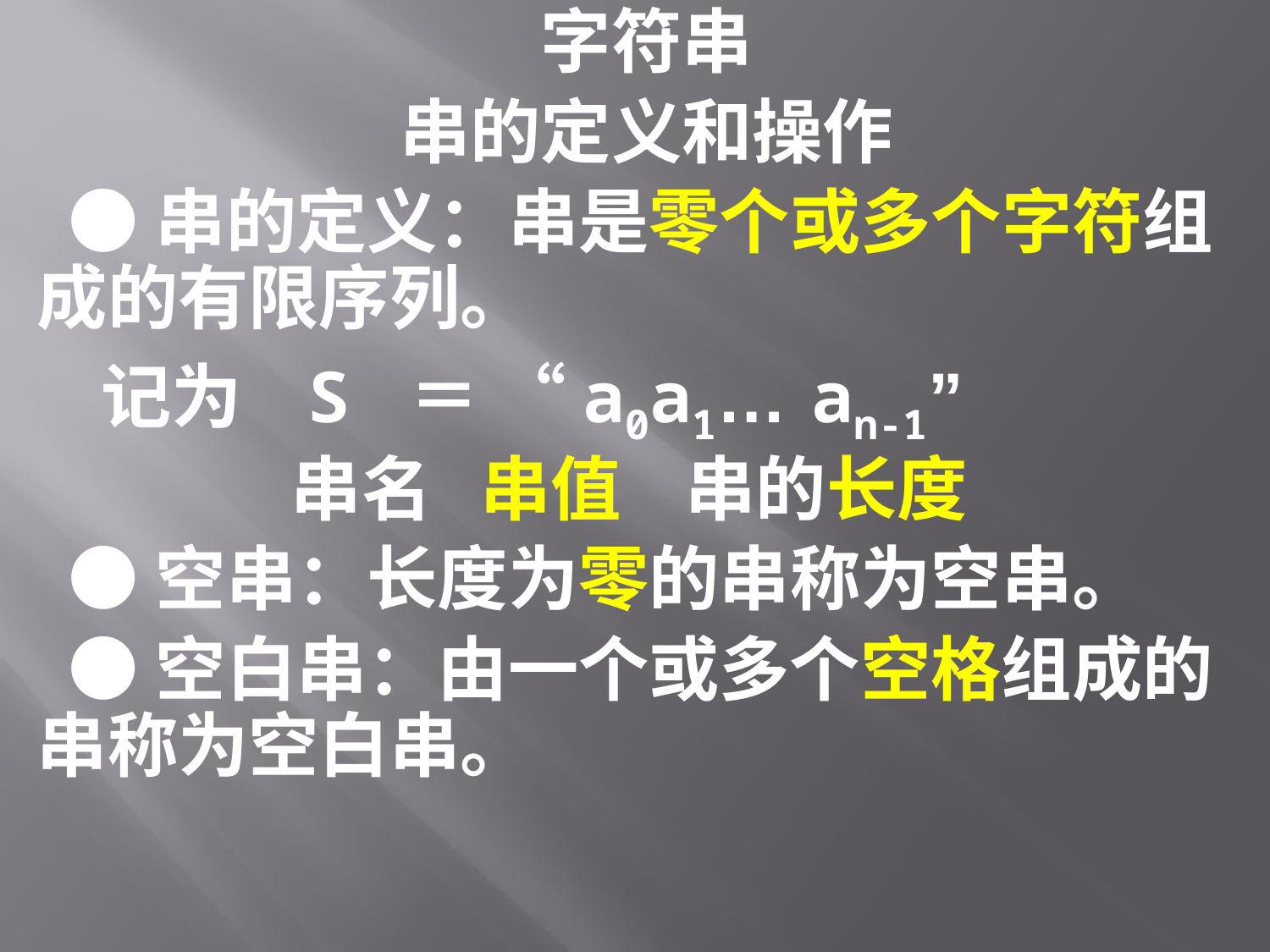

字符串
串的定义和操作
  ●串的定义：串是零个或多个字符组成的有限序列。
   记为   S ＝ “a0a1… an-1”
			串名   串值    串的长度
  ●空串：长度为零的串称为空串。
  ●空白串：由一个或多个空格组成的串称为空白串。